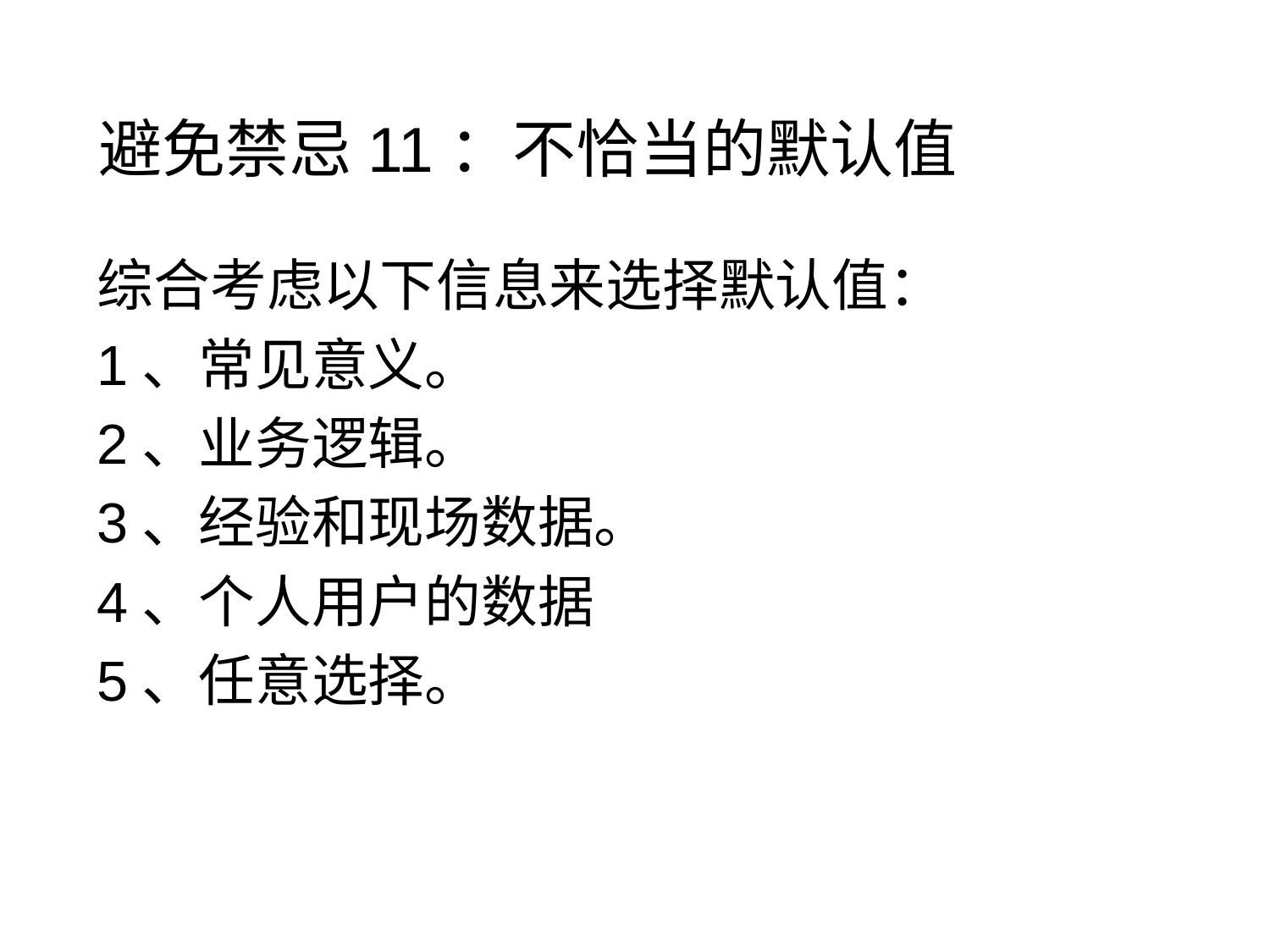

避免禁忌11：不恰当的默认值
综合考虑以下信息来选择默认值：
1、常见意义。
2、业务逻辑。
3、经验和现场数据。
4、个人用户的数据
5、任意选择。